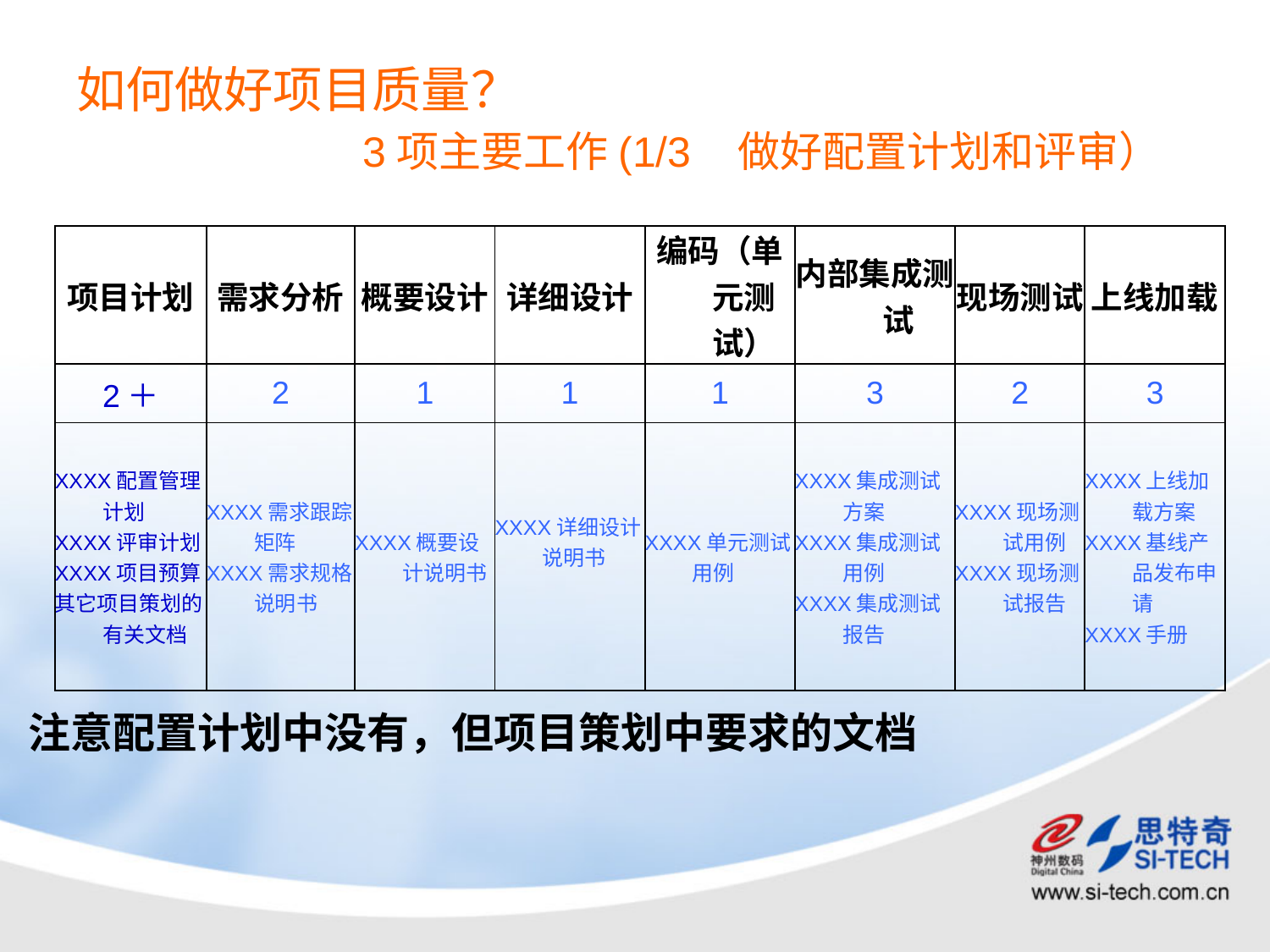

# 如何做好项目质量？ 3项主要工作(1/3   做好配置计划和评审）
| 项目计划 | 需求分析 | 概要设计 | 详细设计 | 编码（单元测试） | 内部集成测试 | 现场测试 | 上线加载 |
| --- | --- | --- | --- | --- | --- | --- | --- |
| 2＋ | 2 | 1 | 1 | 1 | 3 | 2 | 3 |
| XXXX配置管理计划 XXXX评审计划 XXXX项目预算 其它项目策划的有关文档 | XXXX需求跟踪矩阵 XXXX需求规格说明书 | XXXX概要设计说明书 | XXXX详细设计说明书 | XXXX单元测试用例 | XXXX集成测试方案 XXXX集成测试用例 XXXX集成测试报告 | XXXX现场测试用例 XXXX现场测试报告 | XXXX上线加载方案 XXXX基线产品发布申请 XXXX手册 |
注意配置计划中没有，但项目策划中要求的文档